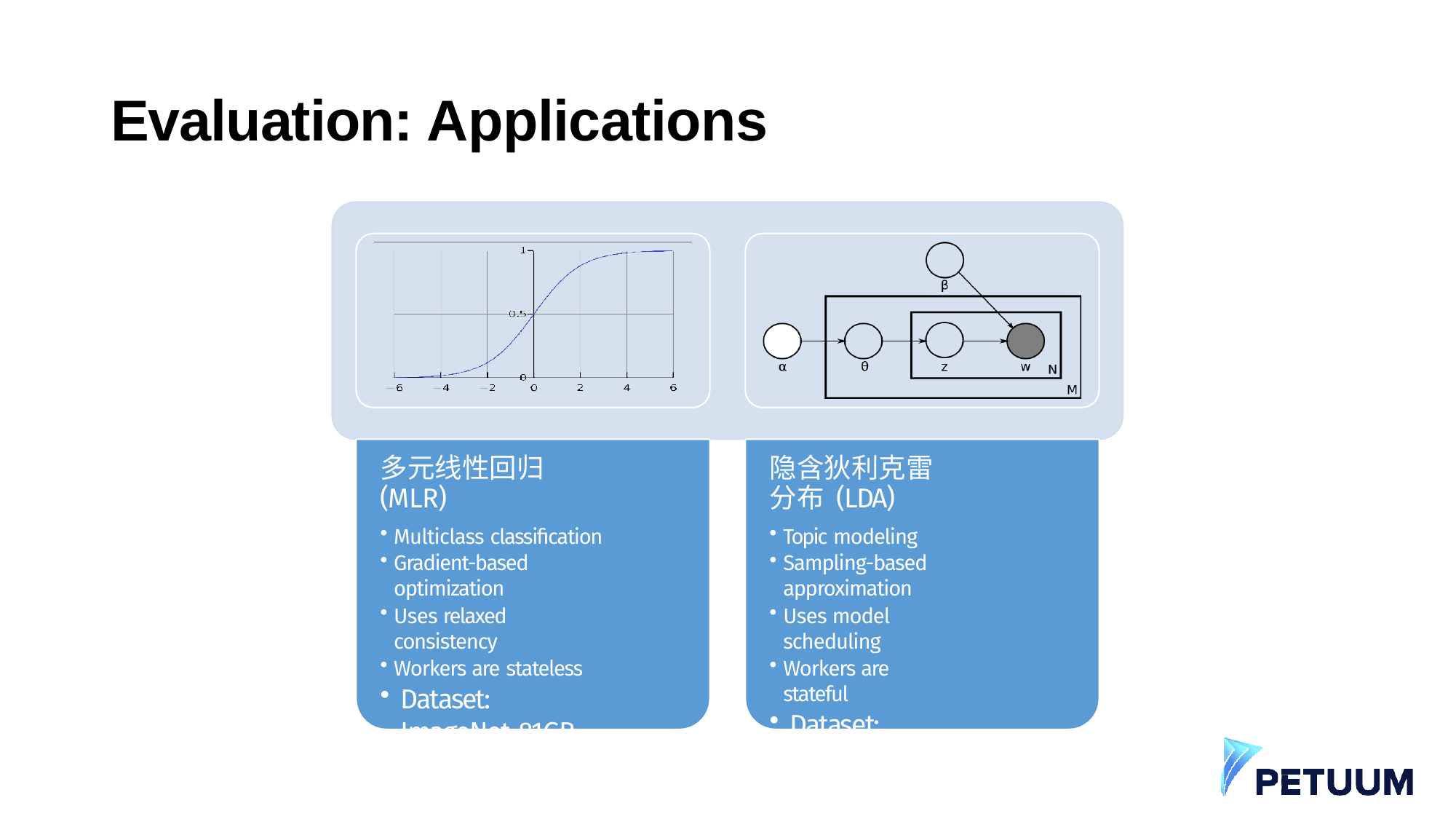

# Evaluation: Applications

多元线性回归(MLR)
Multiclass classification
Gradient-based optimization
Uses relaxed consistency
Workers are stateless
Dataset: ImageNet 81GB
隐含狄利克雷分布 (LDA)
Topic modeling
Sampling-based approximation
Uses model scheduling
Workers are stateful
Dataset: ClueWeb 88GB